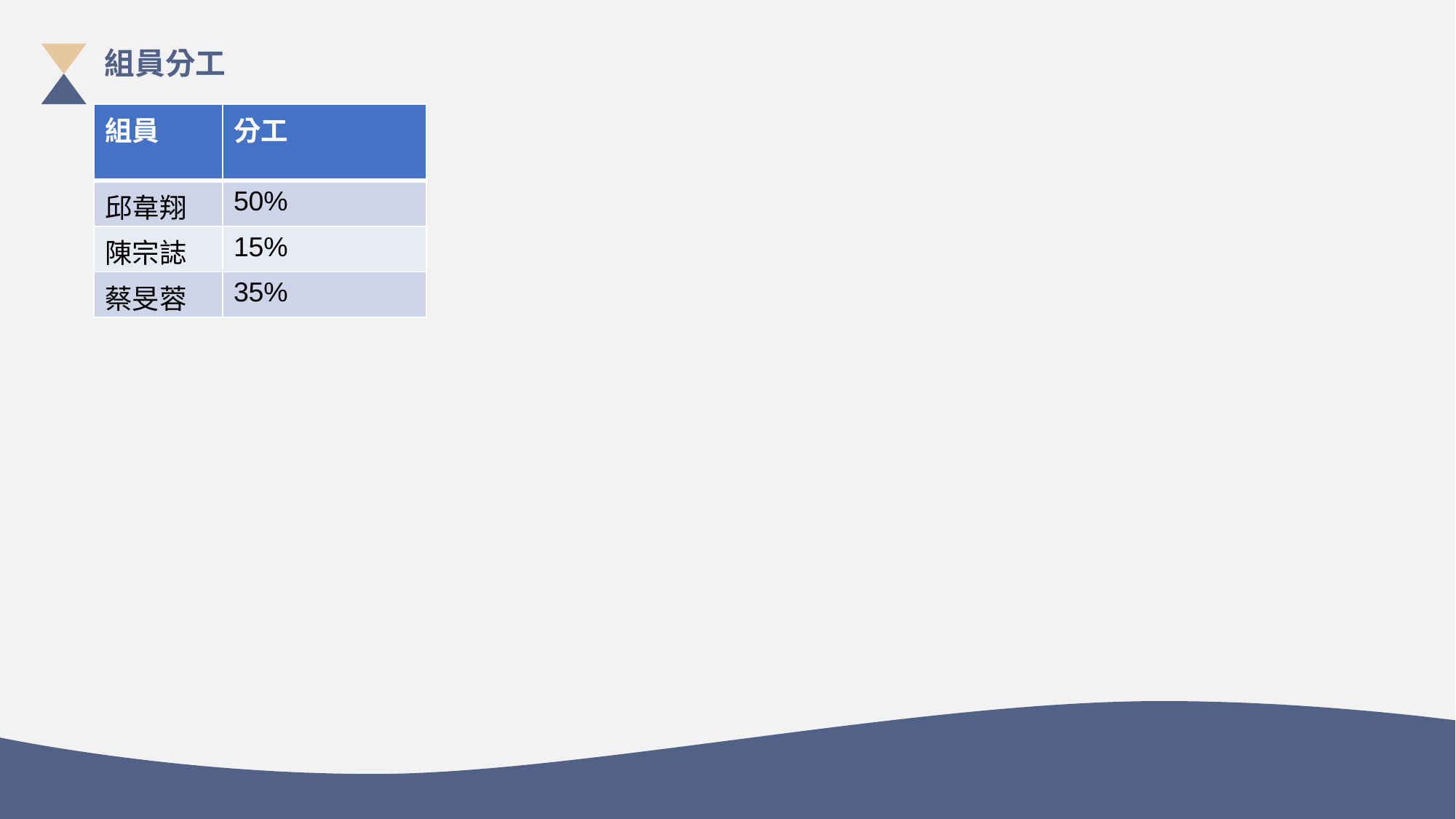

組員分工

| 組員 | 分工 |
| --- | --- |
| 邱韋翔 | 50% |
| 陳宗誌 | 15% |
| 蔡旻蓉 | 35% |